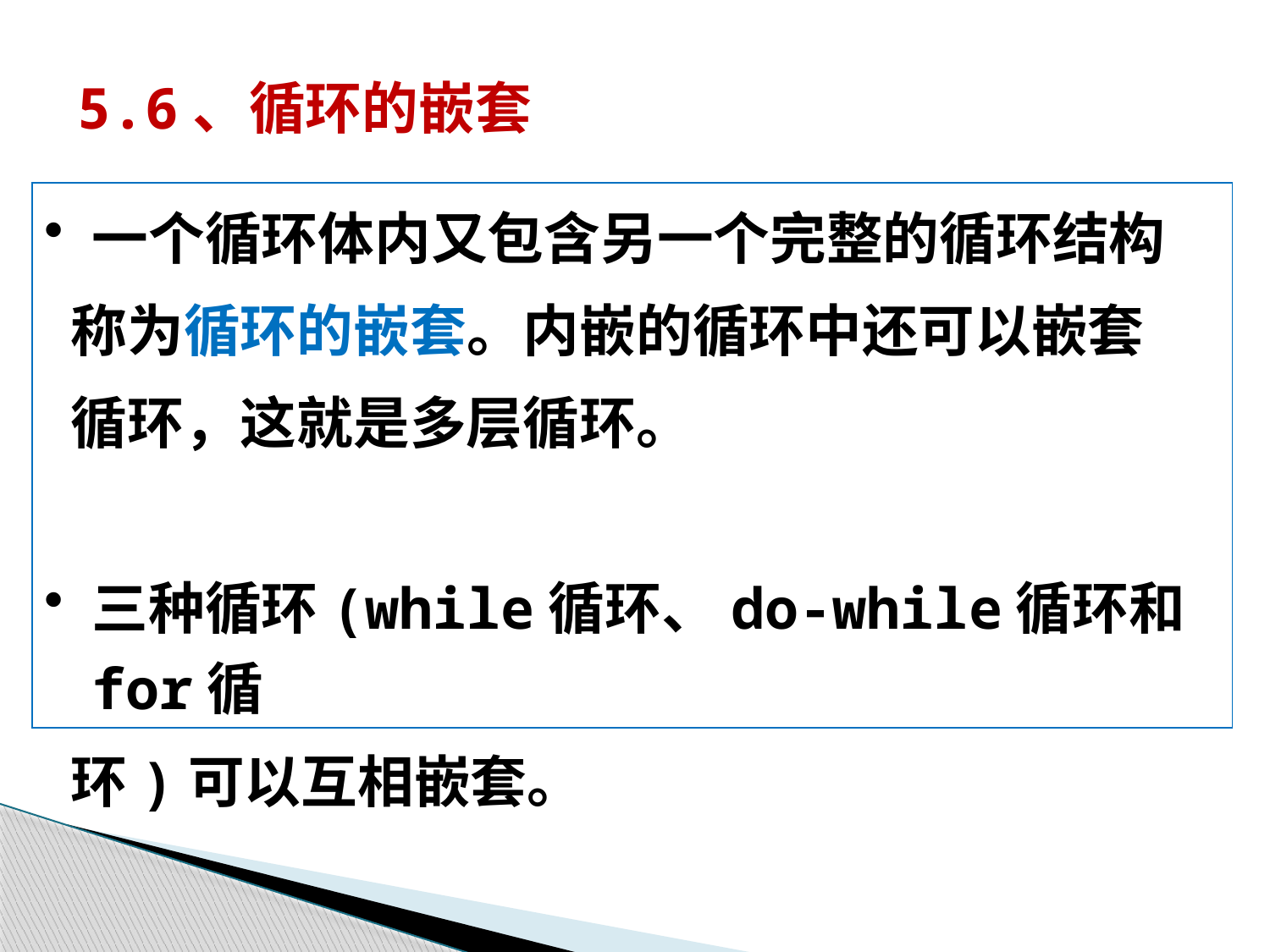

5.6、循环的嵌套
一个循环体内又包含另一个完整的循环结构
 称为循环的嵌套。内嵌的循环中还可以嵌套
 循环，这就是多层循环。

三种循环(while循环、do-while循环和for循
 环)可以互相嵌套。